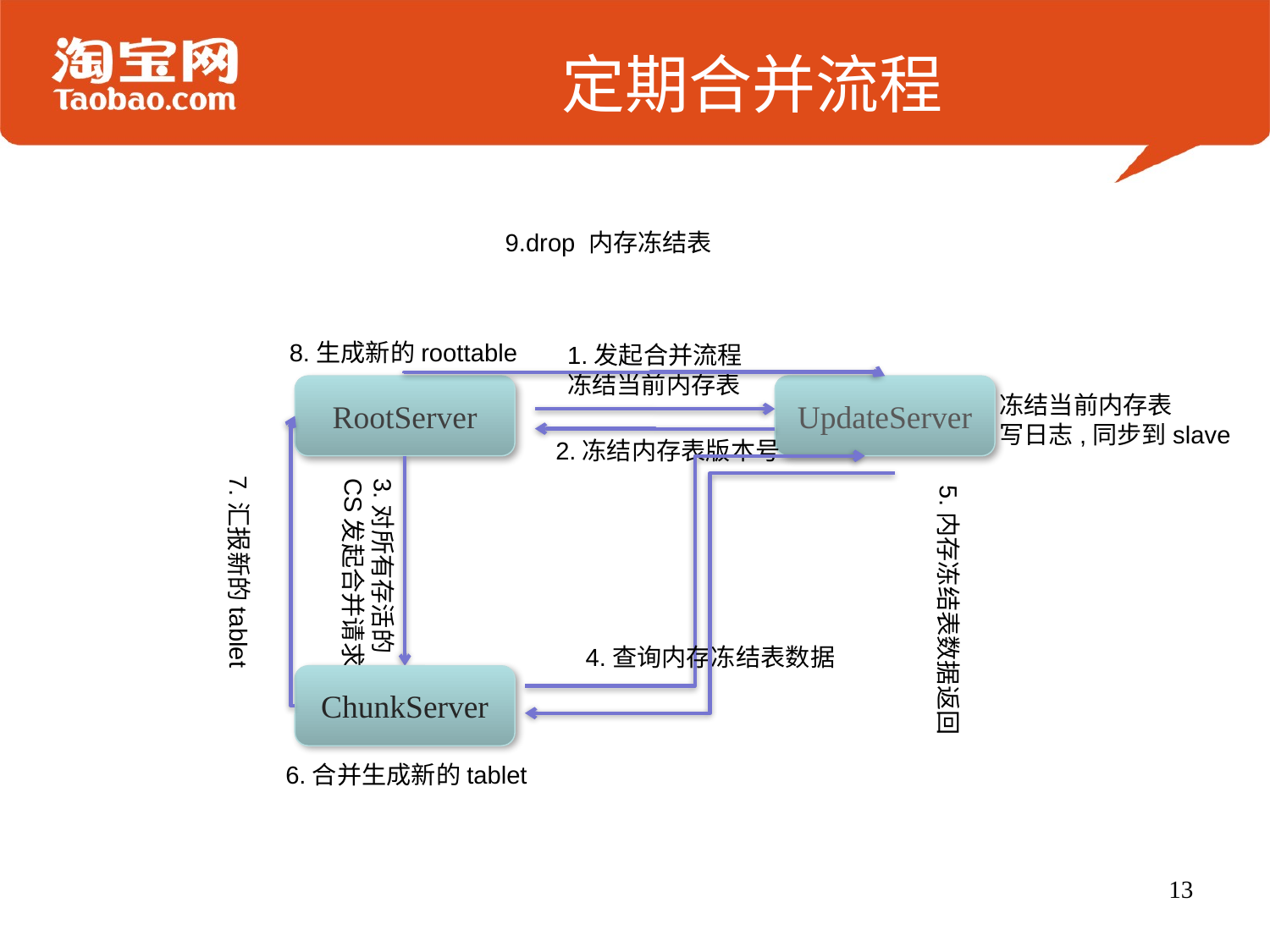

# 定期合并流程
9.drop 内存冻结表
8.生成新的roottable
1.发起合并流程
冻结当前内存表
RootServer
UpdateServer
冻结当前内存表
写日志,同步到slave
2.冻结内存表版本号
7.汇报新的tablet
3.对所有存活的
CS发起合并请求
5.内存冻结表数据返回
4.查询内存冻结表数据
ChunkServer
6.合并生成新的tablet
13